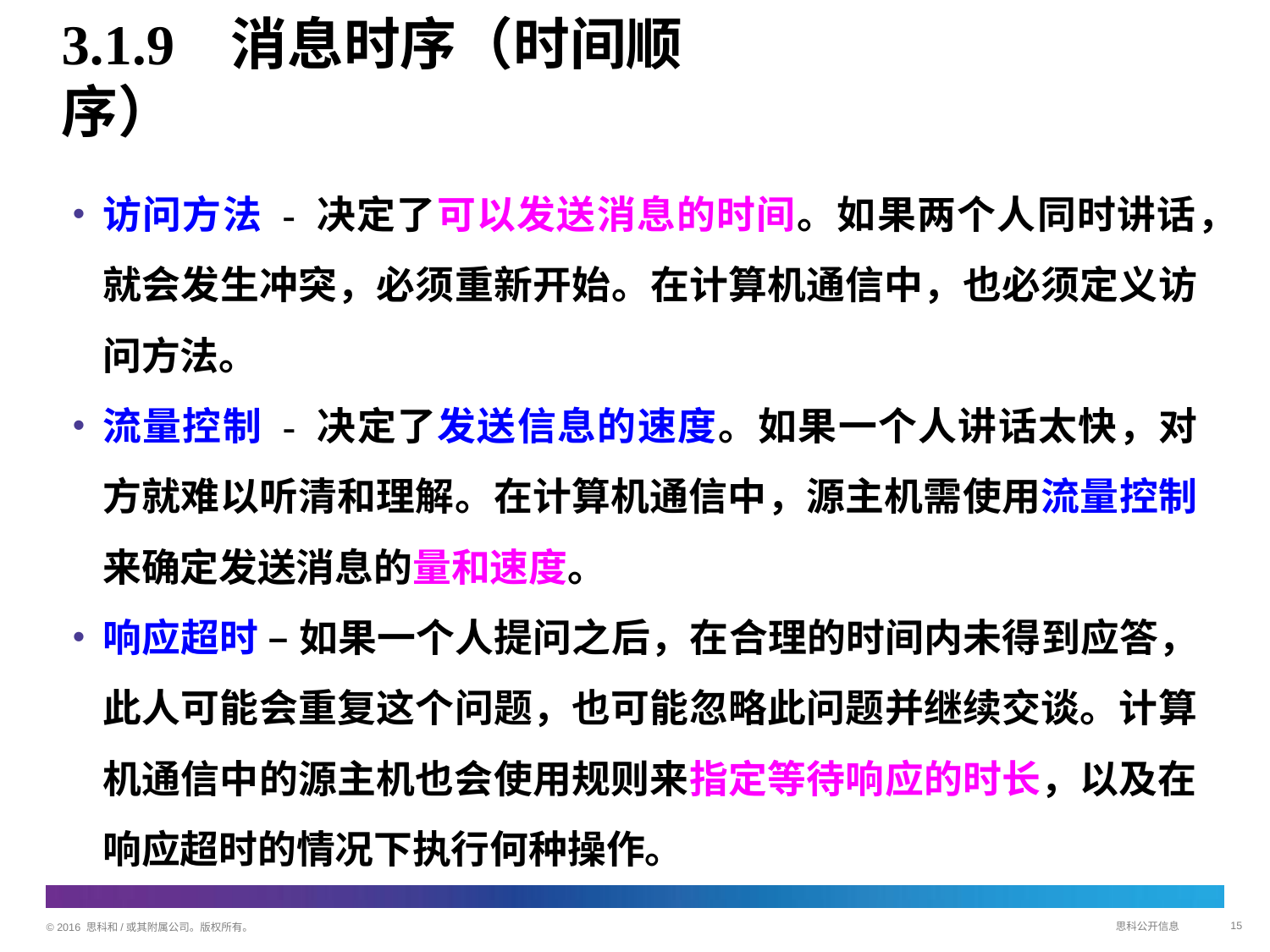

# 3.1.9   消息时序（时间顺序）
访问方法 - 决定了可以发送消息的时间。如果两个人同时讲话，就会发生冲突，必须重新开始。在计算机通信中，也必须定义访问方法。
流量控制 - 决定了发送信息的速度。如果一个人讲话太快，对方就难以听清和理解。在计算机通信中，源主机需使用流量控制来确定发送消息的量和速度。
响应超时 – 如果一个人提问之后，在合理的时间内未得到应答，此人可能会重复这个问题，也可能忽略此问题并继续交谈。计算机通信中的源主机也会使用规则来指定等待响应的时长，以及在响应超时的情况下执行何种操作。